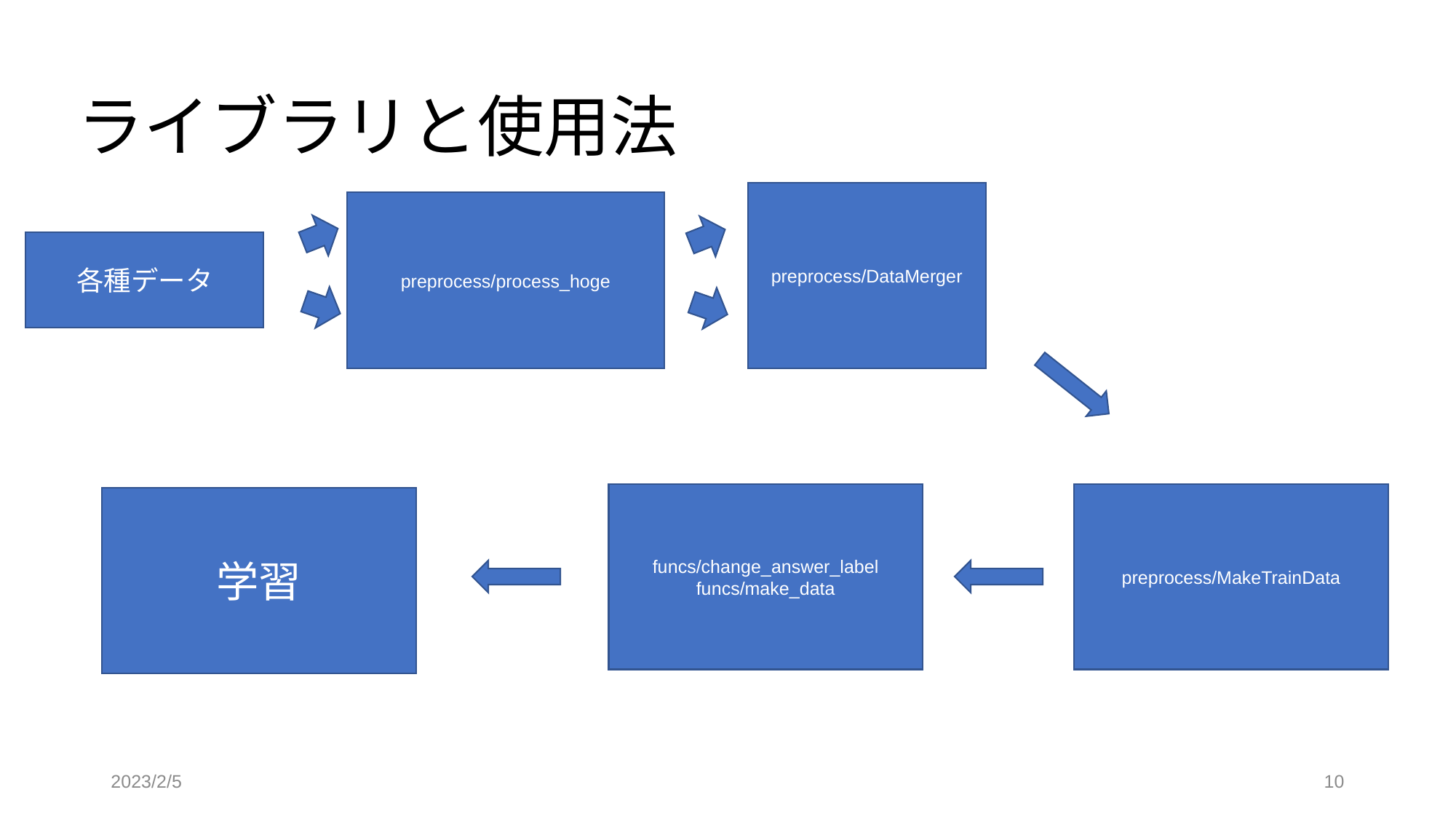

# ライブラリと使用法
preprocess/DataMerger
preprocess/process_hoge

各種データ

funcs/change_answer_label
funcs/make_data
preprocess/MakeTrainData
学習

2023/2/5
10